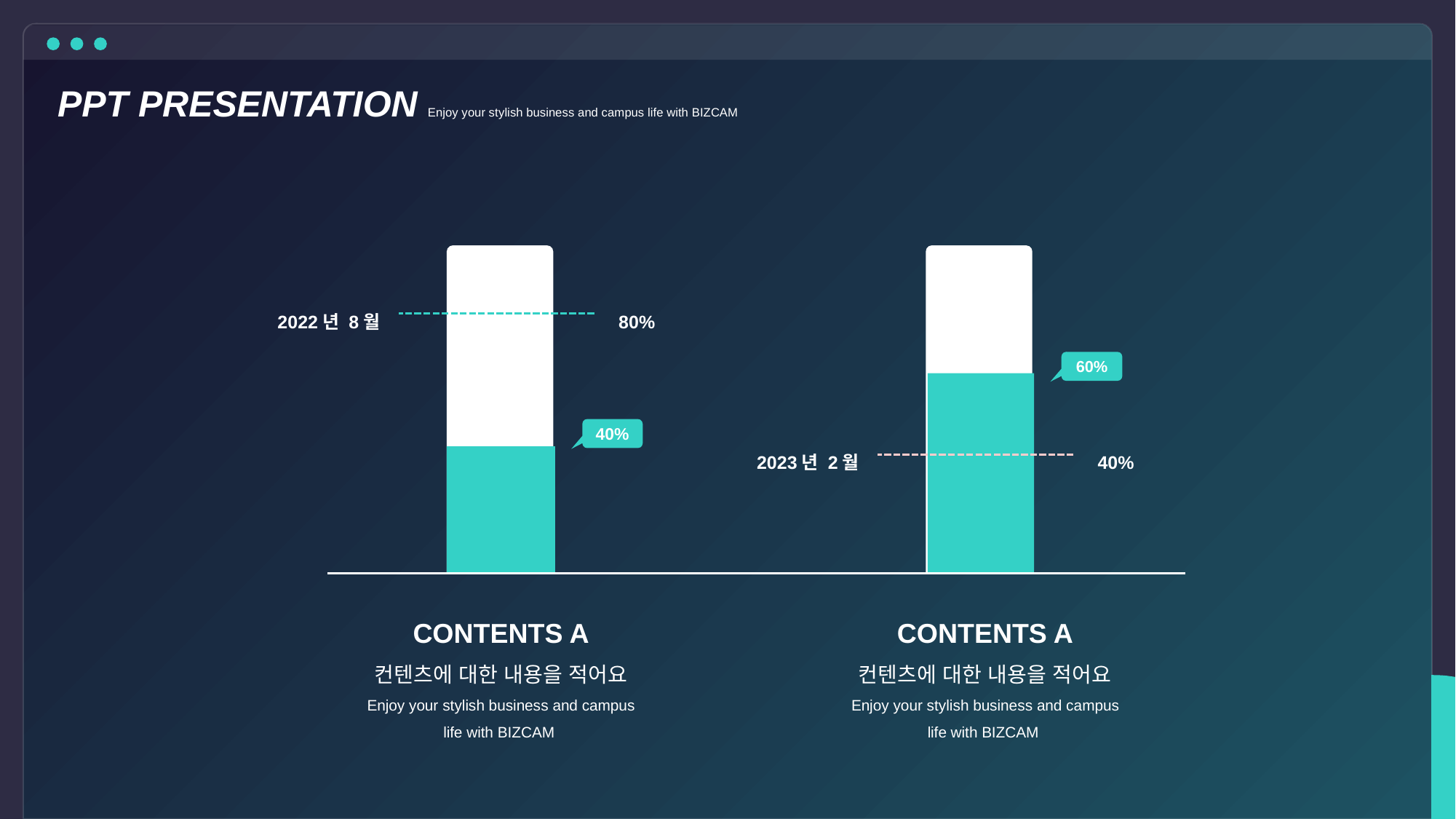

PPT PRESENTATION Enjoy your stylish business and campus life with BIZCAM

2022년 8월
80%
60%

40%
2023년 2월
40%

CONTENTS A
컨텐츠에 대한 내용을 적어요
Enjoy your stylish business and campus life with BIZCAM
CONTENTS A
컨텐츠에 대한 내용을 적어요
Enjoy your stylish business and campus life with BIZCAM